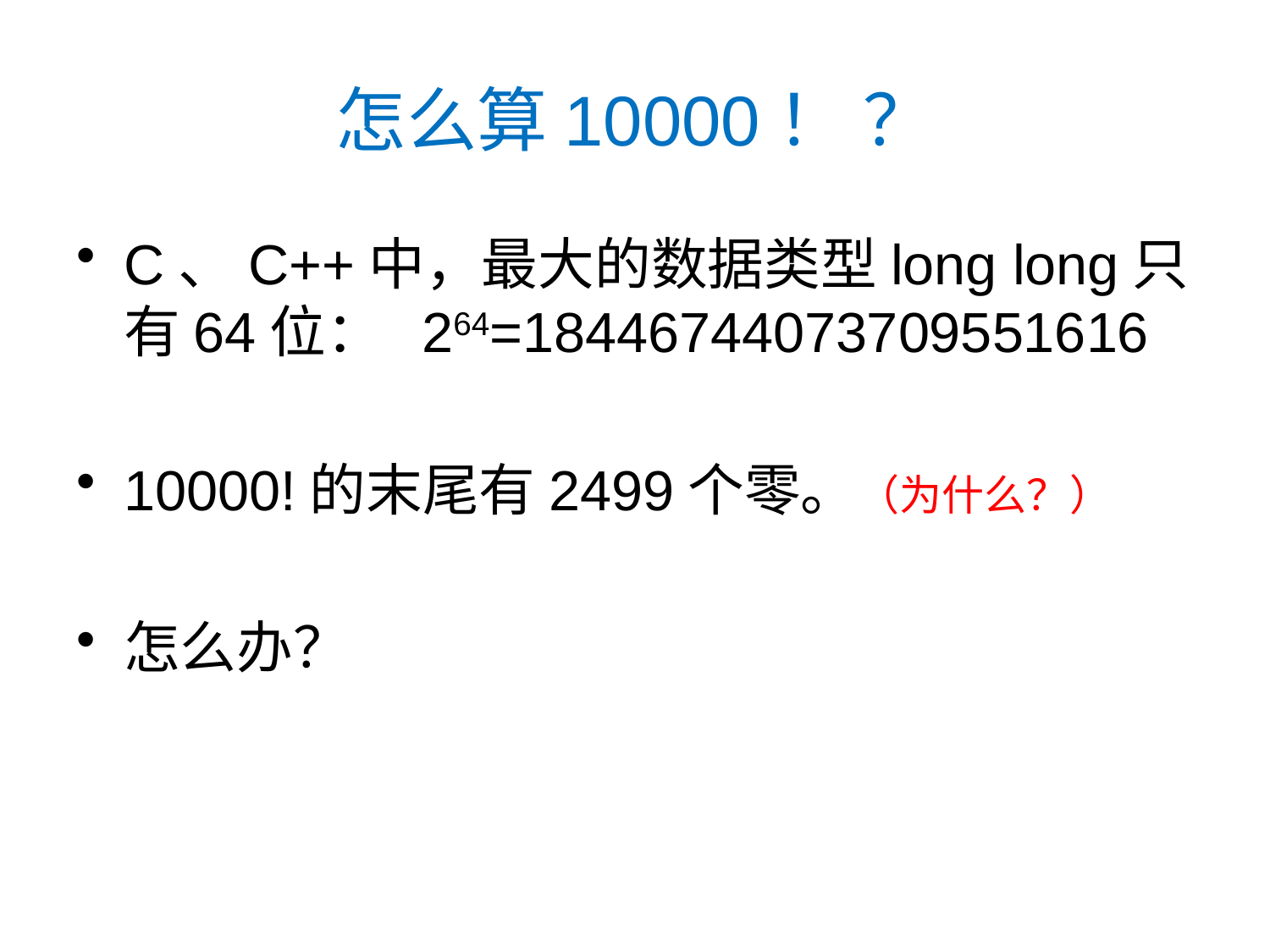

# 怎么算10000！ ？
C、C++中，最大的数据类型long long只有64位：  264=18446744073709551616

10000!的末尾有2499个零。（为什么？）

怎么办？